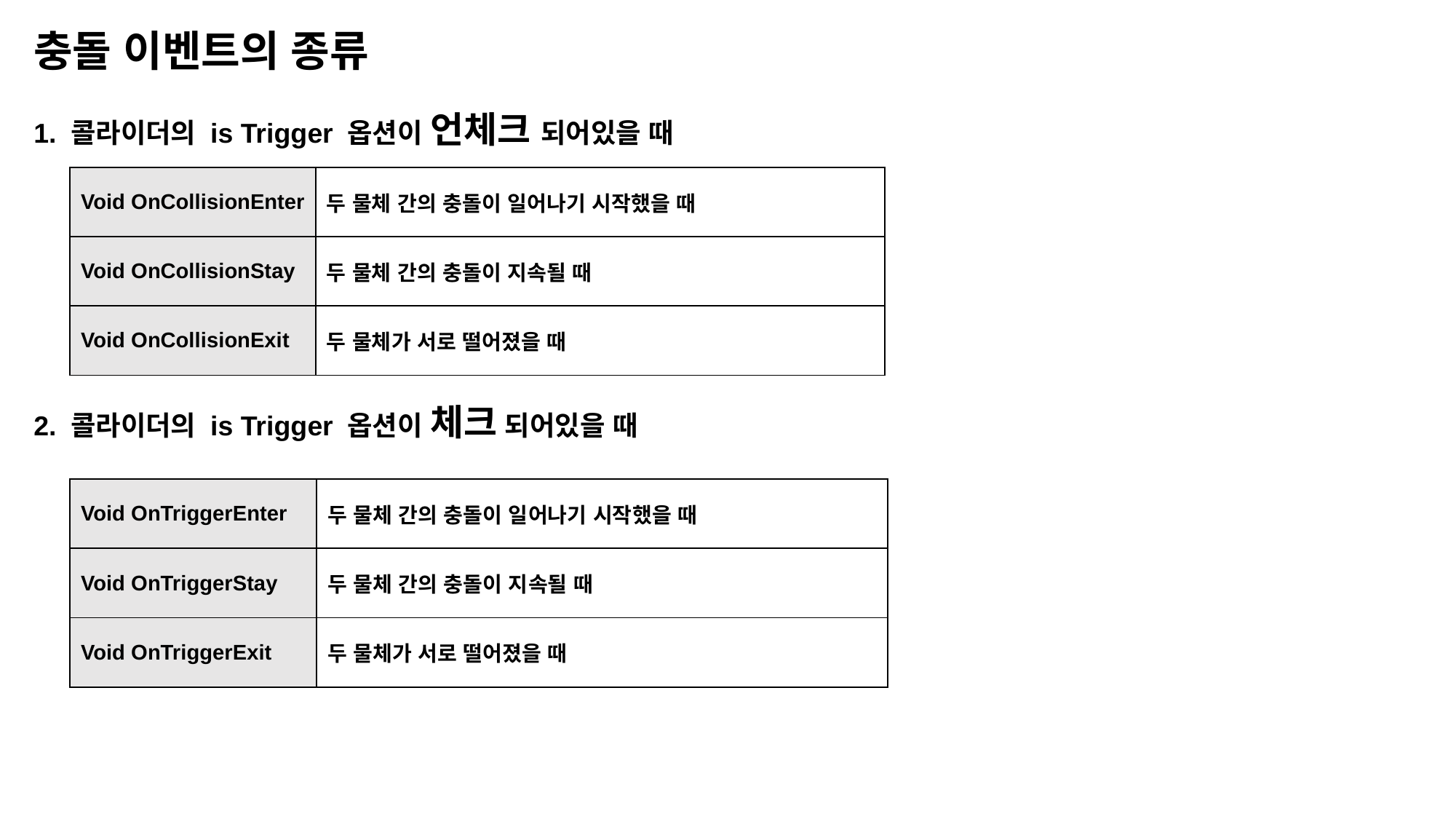

충돌 이벤트의 종류
1. 콜라이더의 is Trigger 옵션이 언체크 되어있을 때
| Void OnCollisionEnter | 두 물체 간의 충돌이 일어나기 시작했을 때 |
| --- | --- |
| Void OnCollisionStay | 두 물체 간의 충돌이 지속될 때 |
| Void OnCollisionExit | 두 물체가 서로 떨어졌을 때 |
2. 콜라이더의 is Trigger 옵션이 체크 되어있을 때
| Void OnTriggerEnter | 두 물체 간의 충돌이 일어나기 시작했을 때 |
| --- | --- |
| Void OnTriggerStay | 두 물체 간의 충돌이 지속될 때 |
| Void OnTriggerExit | 두 물체가 서로 떨어졌을 때 |